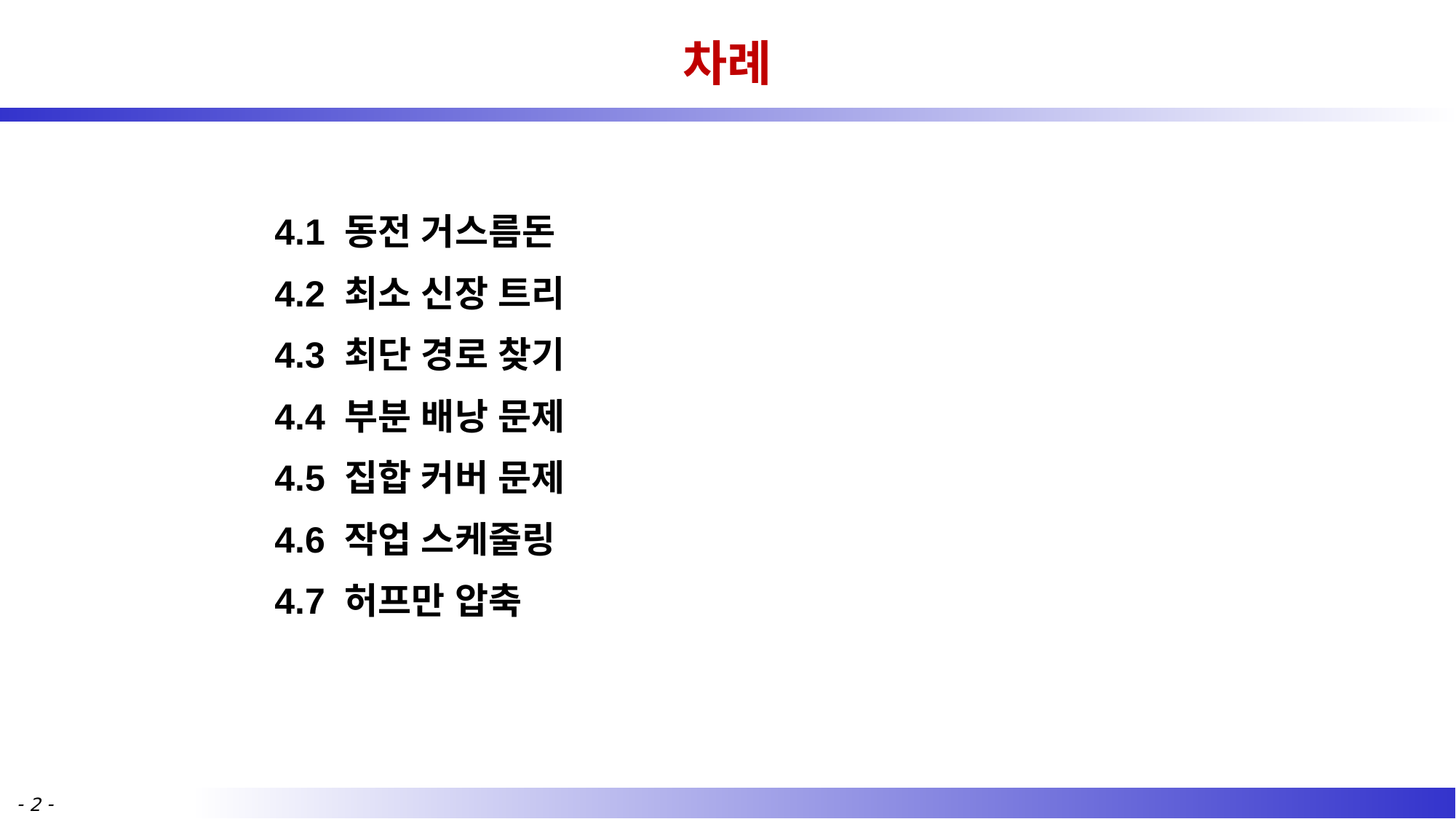

# 차례
4.1 동전 거스름돈
4.2 최소 신장 트리
4.3 최단 경로 찾기
4.4 부분 배낭 문제
4.5 집합 커버 문제
4.6 작업 스케줄링
4.7 허프만 압축
- 2 -